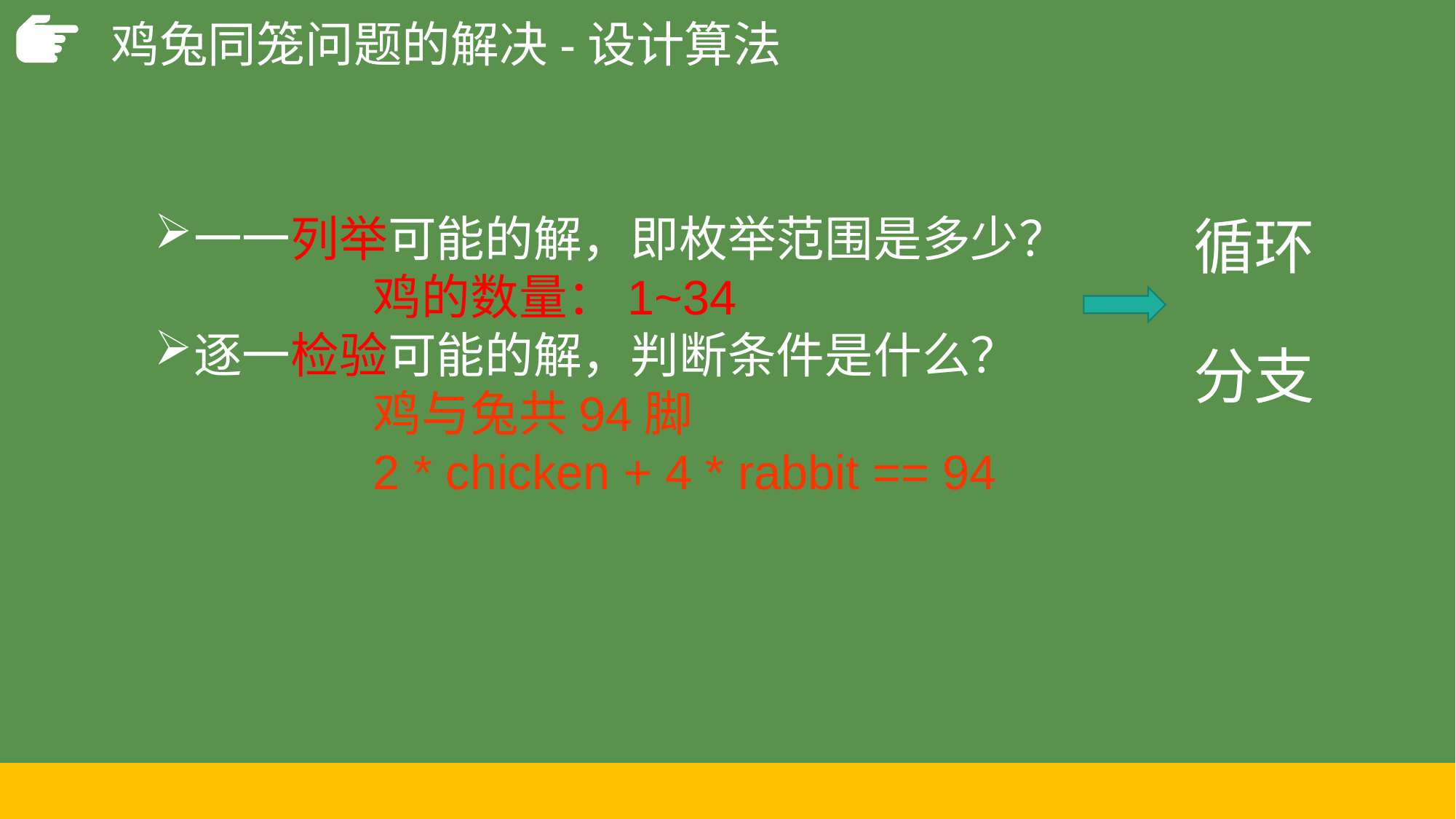

鸡兔同笼问题的解决-设计算法
一一列举可能的解，即枚举范围是多少？
		鸡的数量：1~34
逐一检验可能的解，判断条件是什么？
		鸡与兔共94脚
		2 * chicken + 4 * rabbit == 94
循环

分支